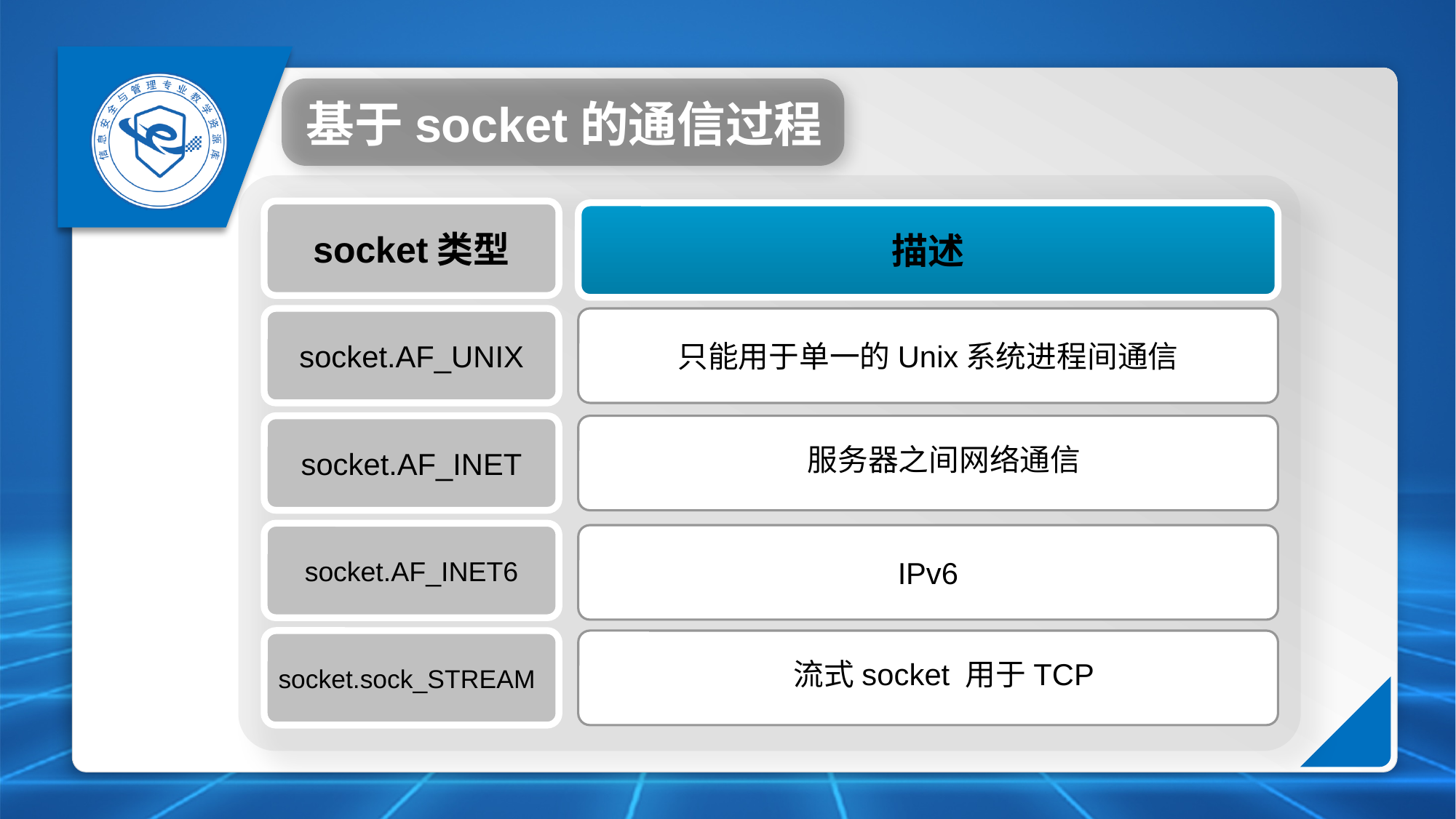

基于socket的通信过程

socket类型
描述
socket.AF_UNIX
只能用于单一的Unix系统进程间通信
socket.AF_INET
服务器之间网络通信
socket.AF_INET6
IPv6
socket.sock_STREAM
流式socket 用于TCP